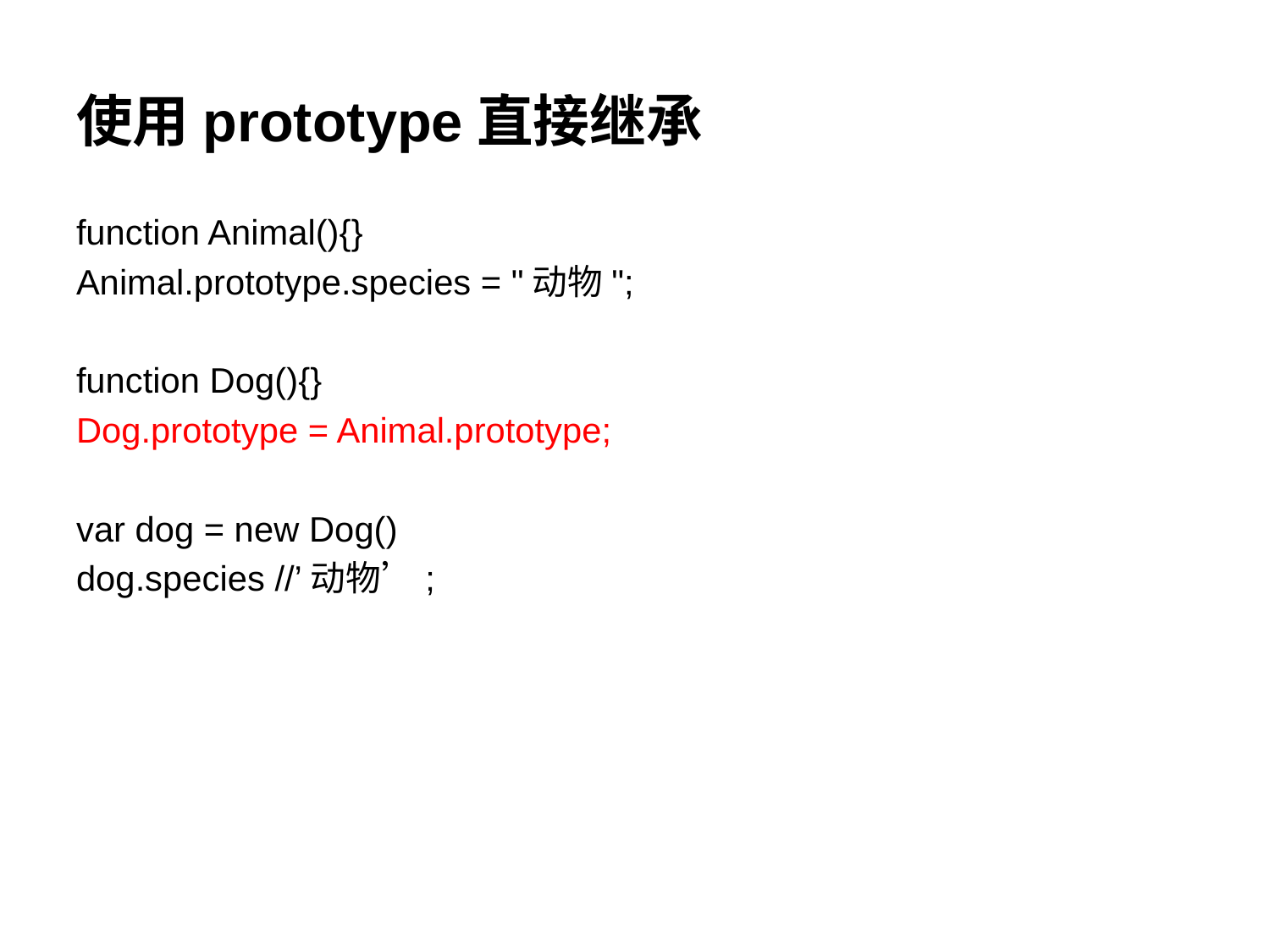

使用prototype直接继承

function Animal(){}
Animal.prototype.species = "动物";

function Dog(){}
Dog.prototype = Animal.prototype;

var dog = new Dog()
dog.species //’动物’;